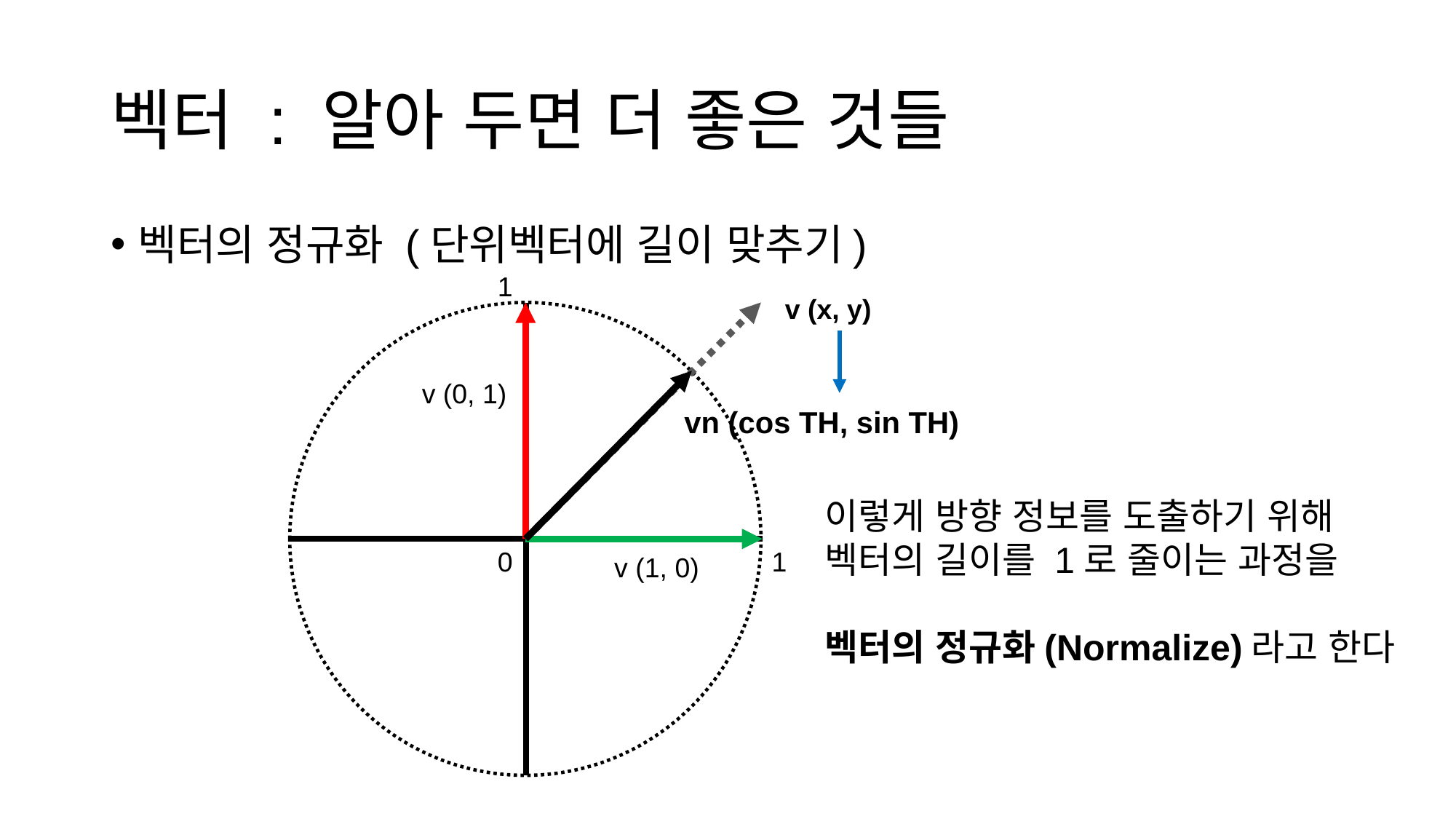

# 벡터 : 알아 두면 더 좋은 것들
벡터의 정규화 (단위벡터에 길이 맞추기)
1
v (x, y)

|  |  |
| --- | --- |
|  |  |
v (0, 1)
vn (cos TH, sin TH)
이렇게 방향 정보를 도출하기 위해
벡터의 길이를 1로 줄이는 과정을

벡터의 정규화(Normalize)라고 한다
0
1
v (1, 0)